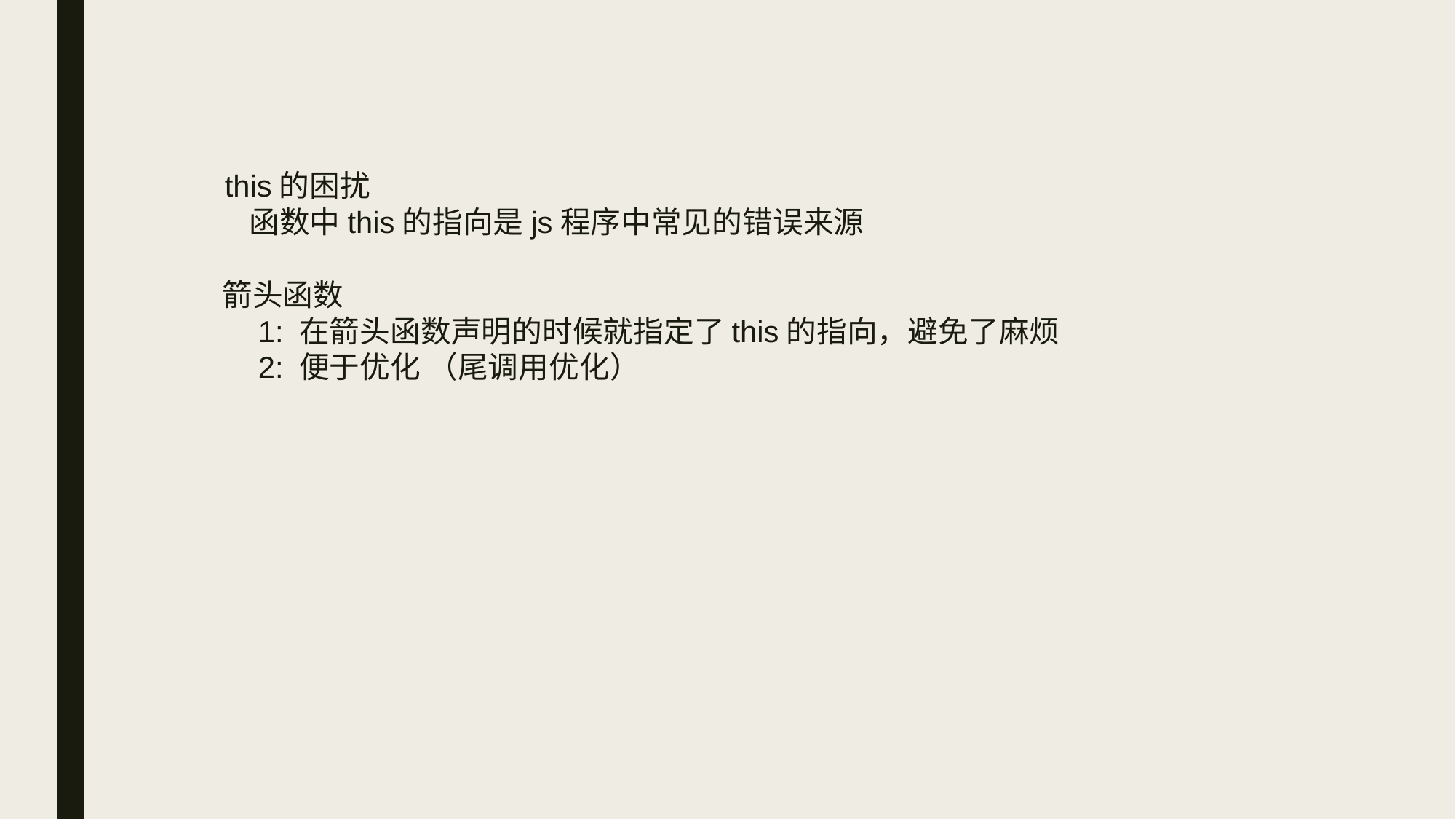

this的困扰
          函数中this的指向是js程序中常见的错误来源

      箭头函数
          1: 在箭头函数声明的时候就指定了this的指向，避免了麻烦
          2: 便于优化 （尾调用优化）